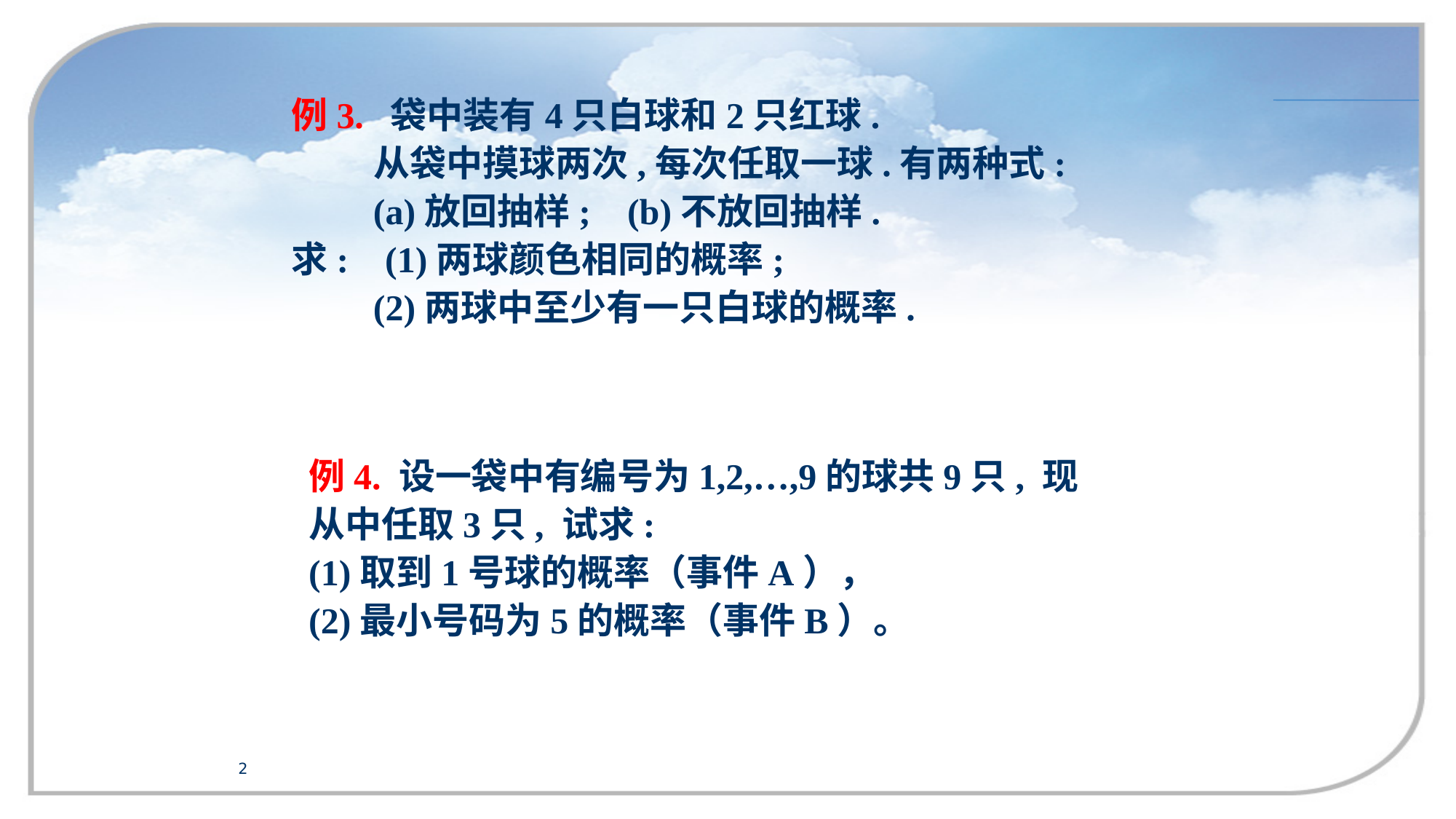

例3.  袋中装有4只白球和2只红球.
         从袋中摸球两次,每次任取一球.有两种式:
         (a)放回抽样;    (b)不放回抽样.
求:    (1)两球颜色相同的概率;
         (2)两球中至少有一只白球的概率.
例4. 设一袋中有编号为1,2,…,9的球共9只, 现从中任取3只, 试求:
(1)取到1号球的概率（事件A），
(2)最小号码为5的概率（事件B）。
2